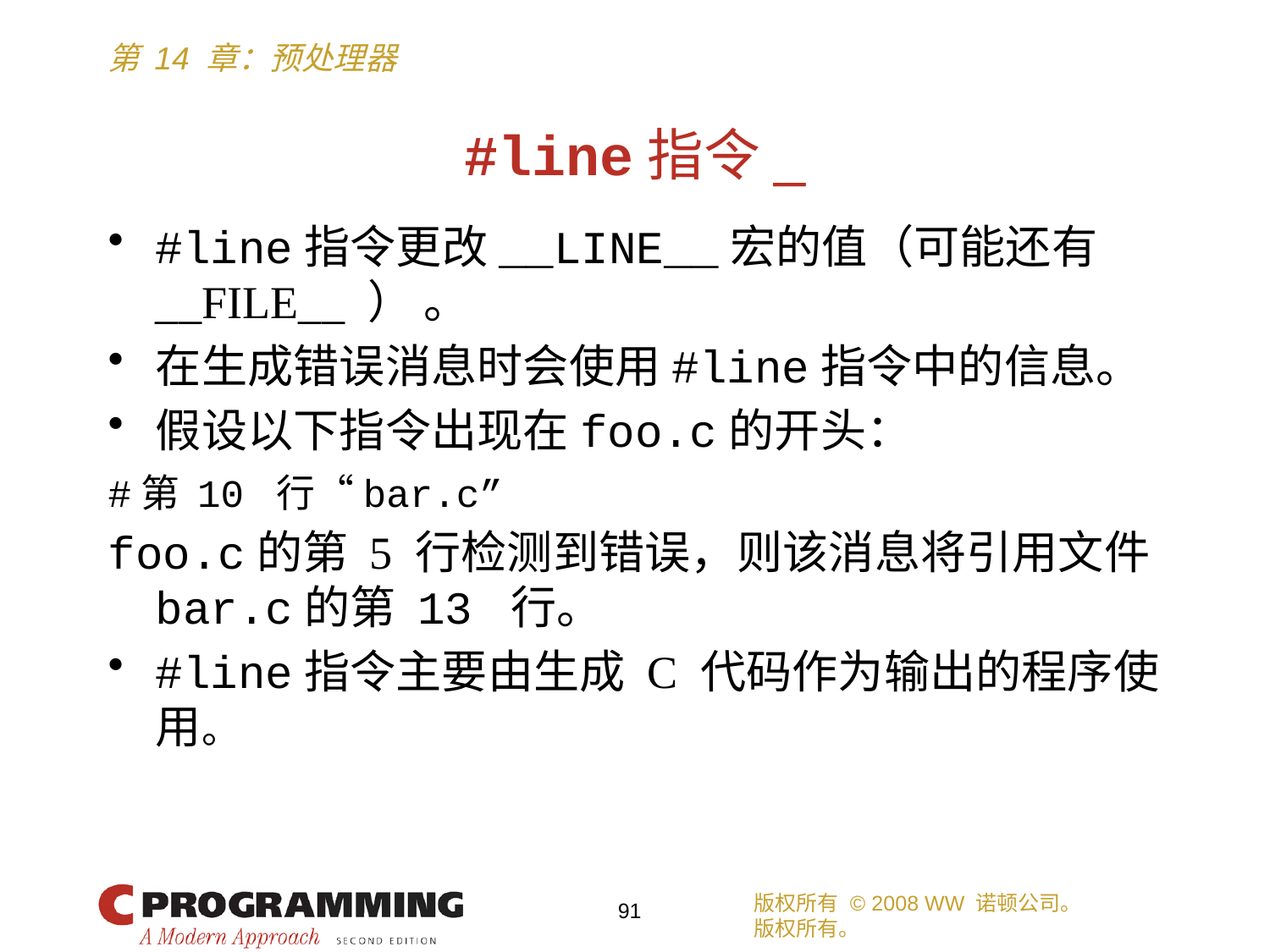

# #line指令_
#line指令更改__LINE__宏的值（可能还有__FILE__ ） 。
在生成错误消息时会使用#line指令中的信息。
假设以下指令出现在foo.c的开头：
#第 10 行“bar.c”
foo.c的第 5 行检测到错误，则该消息将引用文件bar.c的第 13 行。
#line指令主要由生成 C 代码作为输出的程序使用。

版权所有 © 2008 WW 诺顿公司。
版权所有。
91